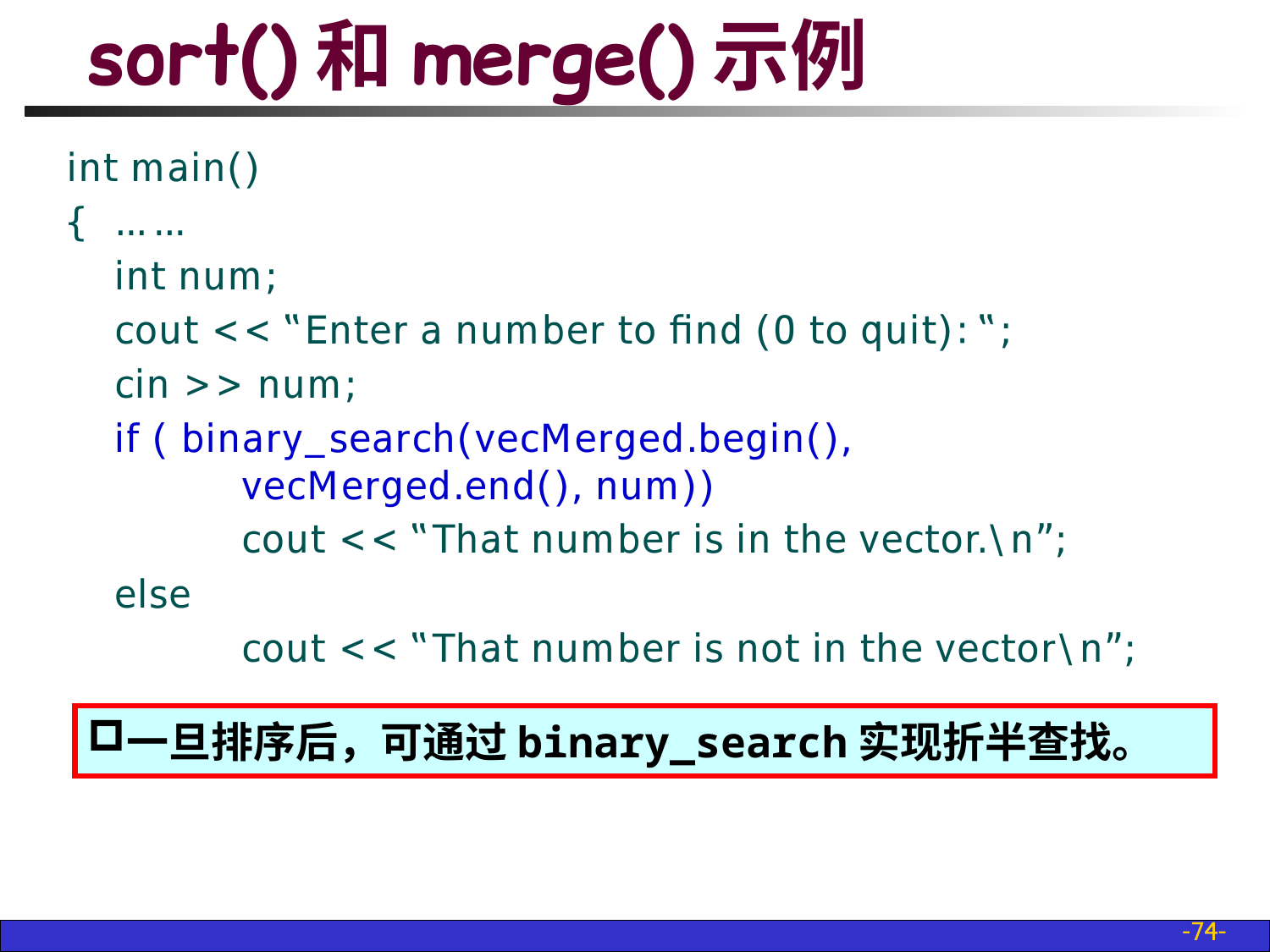

# sort()和merge()示例
int main()
{	……
	int num;
	cout << “Enter a number to find (0 to quit): “;
	cin >> num;
	if ( binary_search(vecMerged.begin(), 				vecMerged.end(), num))
		cout << “That number is in the vector.\n”;
	else
		cout << “That number is not in the vector\n”;
一旦排序后，可通过binary_search实现折半查找。
-74-